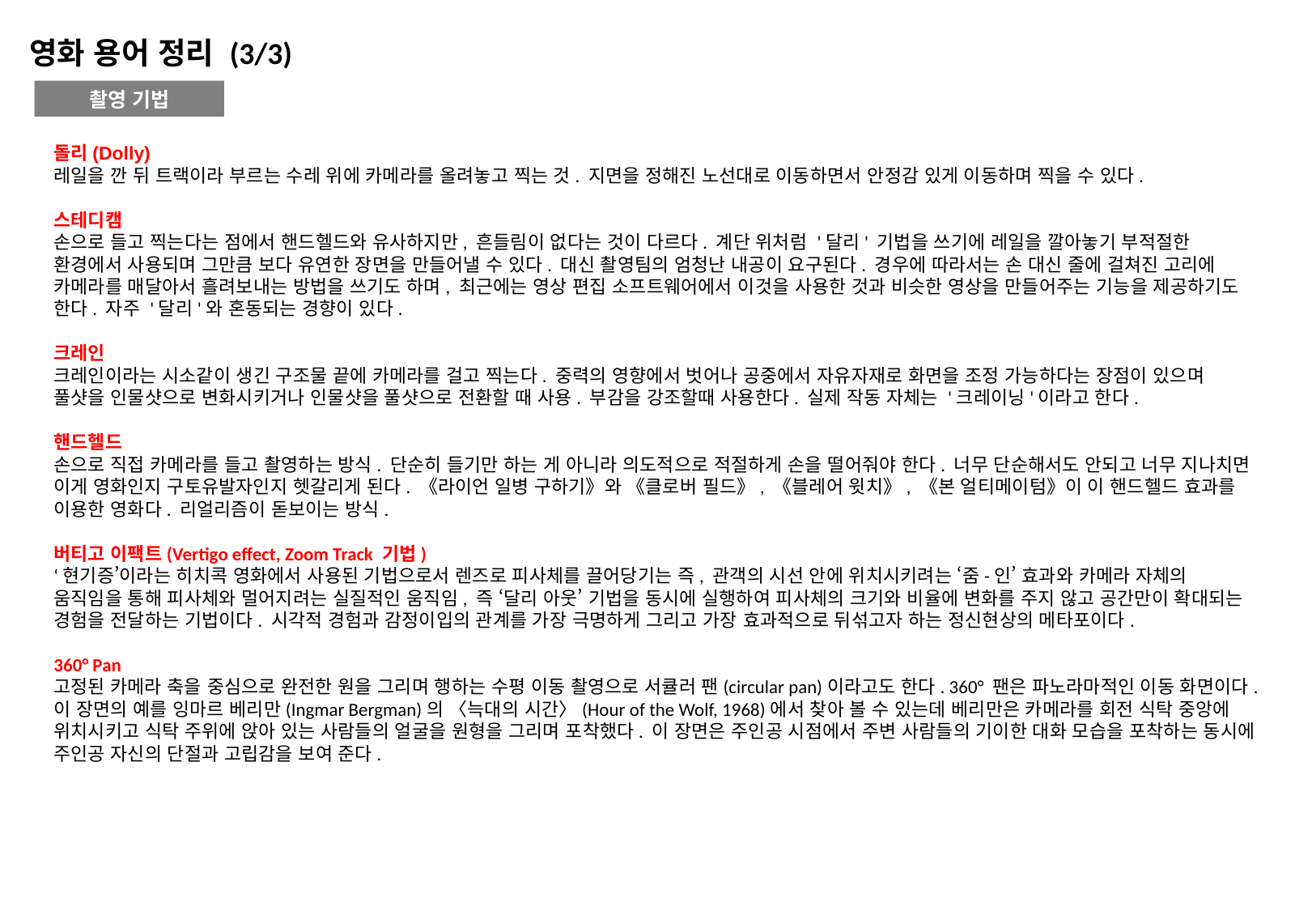

영화 용어 정리 (3/3)
촬영 기법
돌리(Dolly)
레일을 깐 뒤 트랙이라 부르는 수레 위에 카메라를 올려놓고 찍는 것. 지면을 정해진 노선대로 이동하면서 안정감 있게 이동하며 찍을 수 있다.

스테디캠
손으로 들고 찍는다는 점에서 핸드헬드와 유사하지만, 흔들림이 없다는 것이 다르다. 계단 위처럼 '달리' 기법을 쓰기에 레일을 깔아놓기 부적절한 환경에서 사용되며 그만큼 보다 유연한 장면을 만들어낼 수 있다. 대신 촬영팀의 엄청난 내공이 요구된다. 경우에 따라서는 손 대신 줄에 걸쳐진 고리에 카메라를 매달아서 흘려보내는 방법을 쓰기도 하며, 최근에는 영상 편집 소프트웨어에서 이것을 사용한 것과 비슷한 영상을 만들어주는 기능을 제공하기도 한다. 자주 '달리'와 혼동되는 경향이 있다.

크레인
크레인이라는 시소같이 생긴 구조물 끝에 카메라를 걸고 찍는다. 중력의 영향에서 벗어나 공중에서 자유자재로 화면을 조정 가능하다는 장점이 있으며 풀샷을 인물샷으로 변화시키거나 인물샷을 풀샷으로 전환할 때 사용. 부감을 강조할때 사용한다. 실제 작동 자체는 '크레이닝'이라고 한다.

핸드헬드
손으로 직접 카메라를 들고 촬영하는 방식. 단순히 들기만 하는 게 아니라 의도적으로 적절하게 손을 떨어줘야 한다. 너무 단순해서도 안되고 너무 지나치면 이게 영화인지 구토유발자인지 헷갈리게 된다. 《라이언 일병 구하기》와 《클로버 필드》, 《블레어 윗치》, 《본 얼티메이텀》이 이 핸드헬드 효과를 이용한 영화다. 리얼리즘이 돋보이는 방식.

버티고 이팩트(Vertigo effect, Zoom Track 기법)
‘현기증’이라는 히치콕 영화에서 사용된 기법으로서 렌즈로 피사체를 끌어당기는 즉, 관객의 시선 안에 위치시키려는 ‘줌-인’ 효과와 카메라 자체의 움직임을 통해 피사체와 멀어지려는 실질적인 움직임, 즉 ‘달리 아웃’ 기법을 동시에 실행하여 피사체의 크기와 비율에 변화를 주지 않고 공간만이 확대되는 경험을 전달하는 기법이다. 시각적 경험과 감정이입의 관계를 가장 극명하게 그리고 가장 효과적으로 뒤섞고자 하는 정신현상의 메타포이다.

360° Pan
고정된 카메라 축을 중심으로 완전한 원을 그리며 행하는 수평 이동 촬영으로 서큘러 팬(circular pan)이라고도 한다. 360° 팬은 파노라마적인 이동 화면이다. 이 장면의 예를 잉마르 베리만(Ingmar Bergman)의 〈늑대의 시간〉(Hour of the Wolf, 1968)에서 찾아 볼 수 있는데 베리만은 카메라를 회전 식탁 중앙에 위치시키고 식탁 주위에 앉아 있는 사람들의 얼굴을 원형을 그리며 포착했다. 이 장면은 주인공 시점에서 주변 사람들의 기이한 대화 모습을 포착하는 동시에 주인공 자신의 단절과 고립감을 보여 준다.